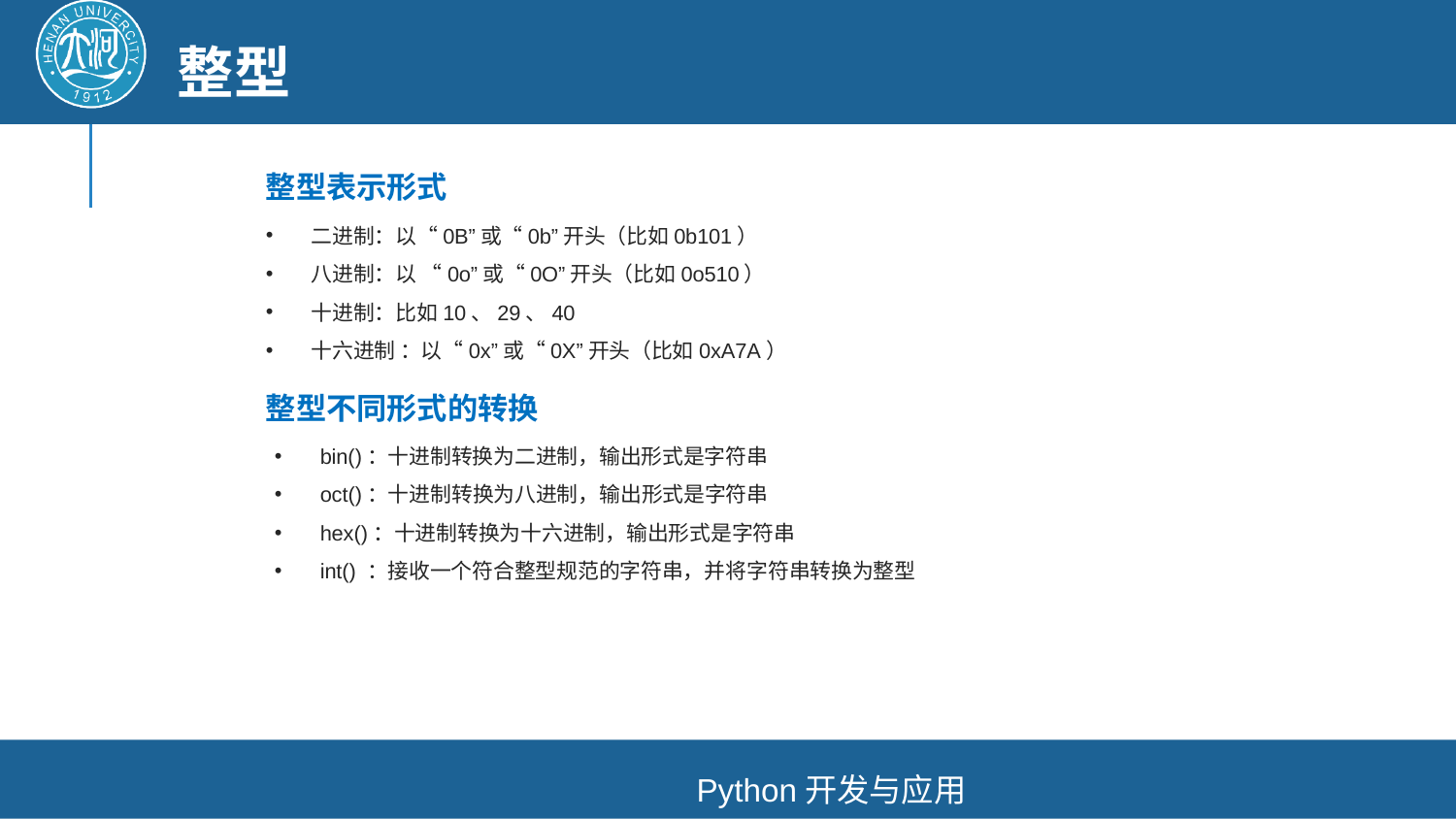

# 整型
整型表示形式
二进制：以“0B”或“0b”开头（比如0b101）
八进制：以 “0o”或“0O”开头（比如0o510）
十进制：比如10、29、40
十六进制 ：以“0x”或“0X”开头（比如0xA7A）
整型不同形式的转换
bin()：十进制转换为二进制，输出形式是字符串
oct()：十进制转换为八进制，输出形式是字符串
hex()：十进制转换为十六进制，输出形式是字符串
int() ：接收一个符合整型规范的字符串，并将字符串转换为整型

Python开发与应用
17